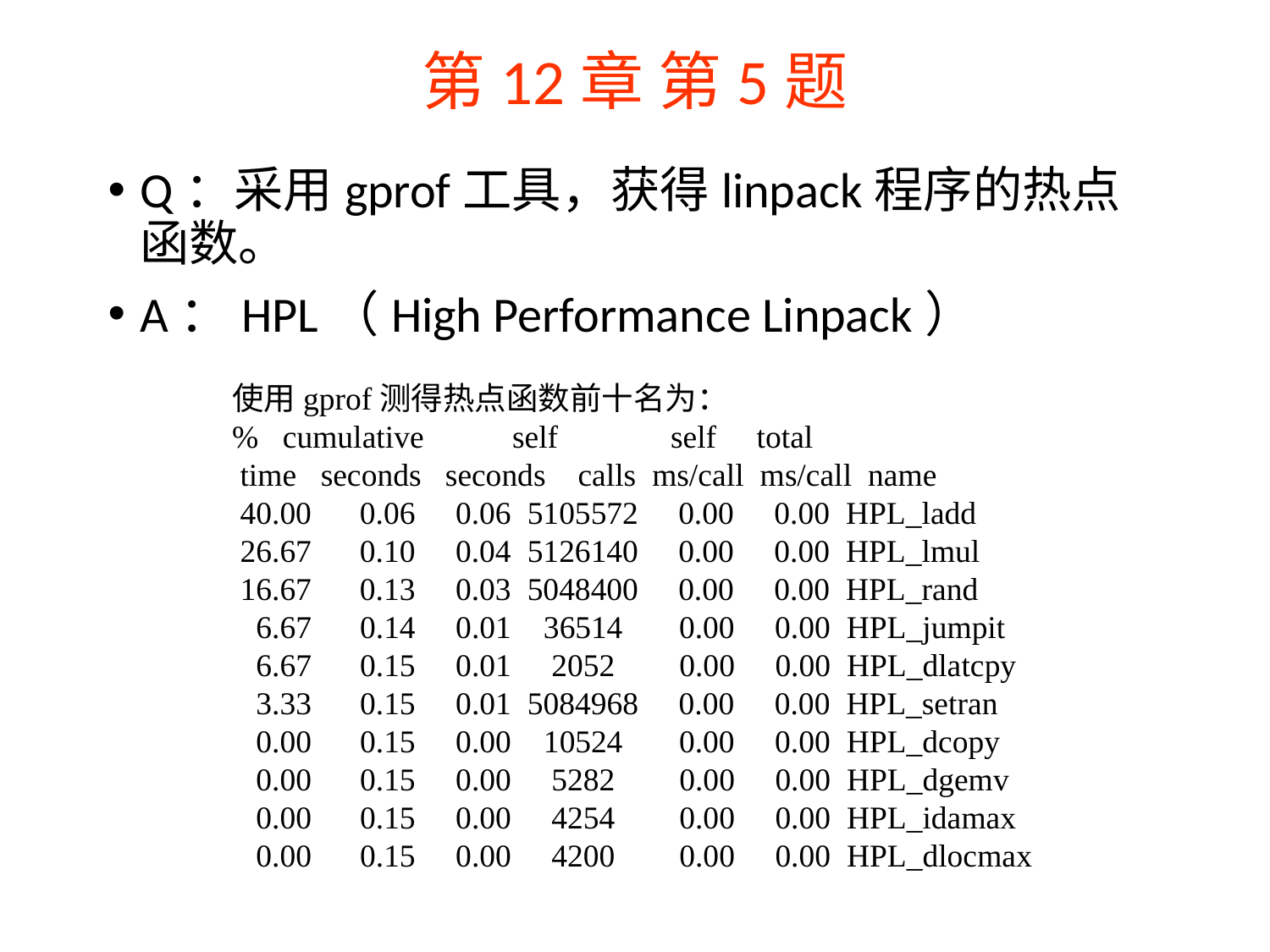

# 第12章 第5题
Q：采用gprof工具，获得linpack程序的热点函数。
A：HPL（High Performance Linpack）

使用gprof测得热点函数前十名为：
%   cumulative           self              self     total
 time   seconds   seconds    calls  ms/call  ms/call  name
 40.00      0.06     0.06  5105572     0.00     0.00  HPL_ladd
 26.67      0.10     0.04  5126140     0.00     0.00  HPL_lmul
 16.67      0.13     0.03  5048400     0.00     0.00  HPL_rand
   6.67      0.14     0.01    36514       0.00     0.00  HPL_jumpit
   6.67      0.15     0.01     2052        0.00     0.00  HPL_dlatcpy
   3.33      0.15     0.01  5084968     0.00     0.00  HPL_setran
   0.00      0.15     0.00    10524       0.00     0.00  HPL_dcopy
   0.00      0.15     0.00     5282        0.00     0.00  HPL_dgemv
   0.00      0.15     0.00     4254        0.00     0.00  HPL_idamax
   0.00      0.15     0.00     4200        0.00     0.00  HPL_dlocmax